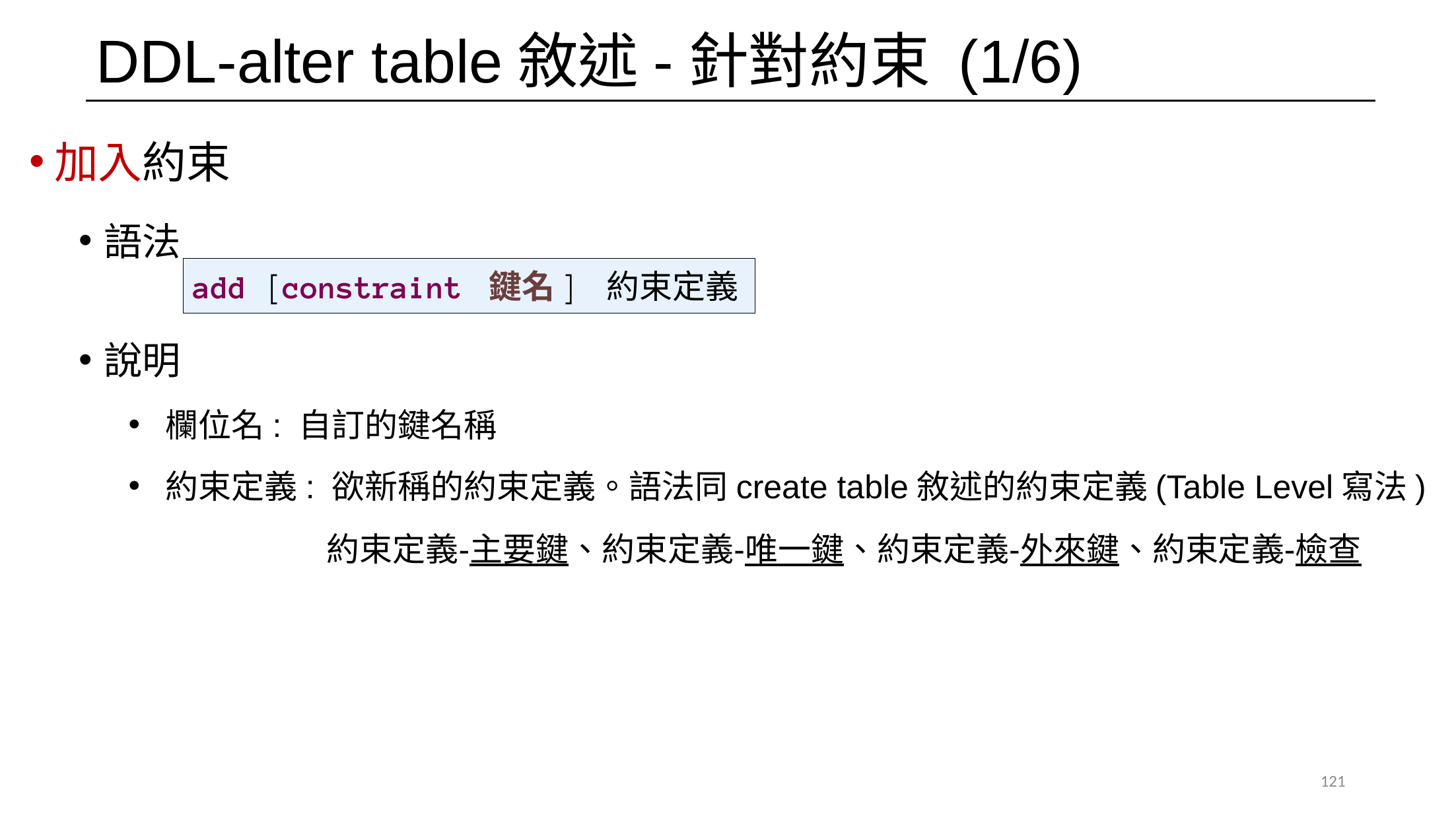

# DDL-alter table敘述-針對約束 (1/6)
加入約束
語法

說明
欄位名: 自訂的鍵名稱
約束定義: 欲新稱的約束定義。語法同create table敘述的約束定義(Table Level寫法)
		約束定義-主要鍵、約束定義-唯一鍵、約束定義-外來鍵、約束定義-檢查
add [constraint 鍵名] 約束定義
121